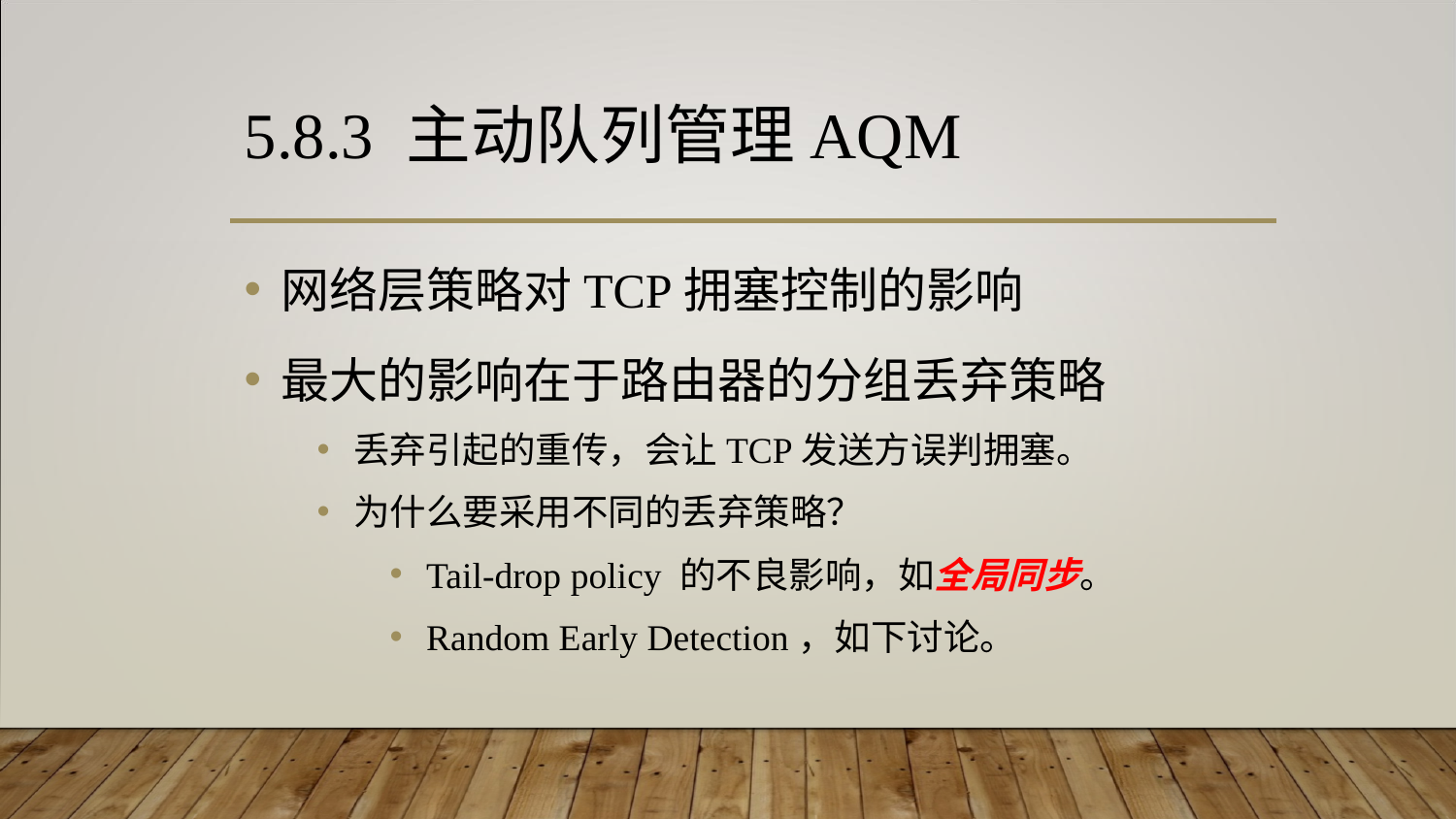

# 5.8.3 主动队列管理AQM
网络层策略对TCP拥塞控制的影响
最大的影响在于路由器的分组丢弃策略
丢弃引起的重传，会让TCP发送方误判拥塞。
为什么要采用不同的丢弃策略？
Tail-drop policy 的不良影响，如全局同步。
Random Early Detection，如下讨论。